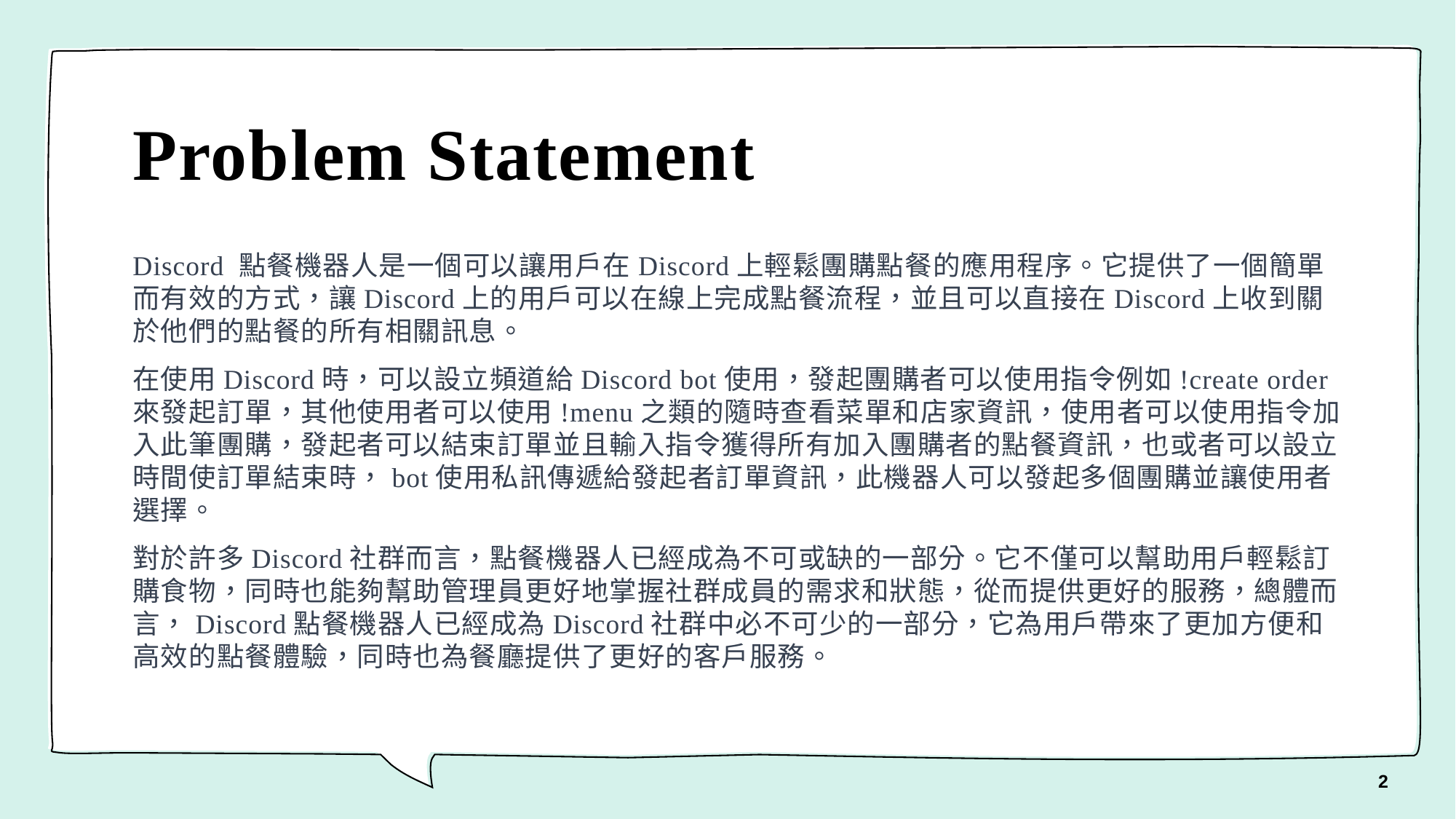

# Problem Statement
Discord 點餐機器人是一個可以讓用戶在Discord上輕鬆團購點餐的應用程序。它提供了一個簡單而有效的方式，讓Discord上的用戶可以在線上完成點餐流程，並且可以直接在Discord上收到關於他們的點餐的所有相關訊息。
在使用Discord時，可以設立頻道給Discord bot使用，發起團購者可以使用指令例如!create order來發起訂單，其他使用者可以使用!menu之類的隨時查看菜單和店家資訊，使用者可以使用指令加入此筆團購，發起者可以結束訂單並且輸入指令獲得所有加入團購者的點餐資訊，也或者可以設立時間使訂單結束時，bot使用私訊傳遞給發起者訂單資訊，此機器人可以發起多個團購並讓使用者選擇。
對於許多Discord社群而言，點餐機器人已經成為不可或缺的一部分。它不僅可以幫助用戶輕鬆訂購食物，同時也能夠幫助管理員更好地掌握社群成員的需求和狀態，從而提供更好的服務，總體而言，Discord點餐機器人已經成為Discord社群中必不可少的一部分，它為用戶帶來了更加方便和高效的點餐體驗，同時也為餐廳提供了更好的客戶服務。

2